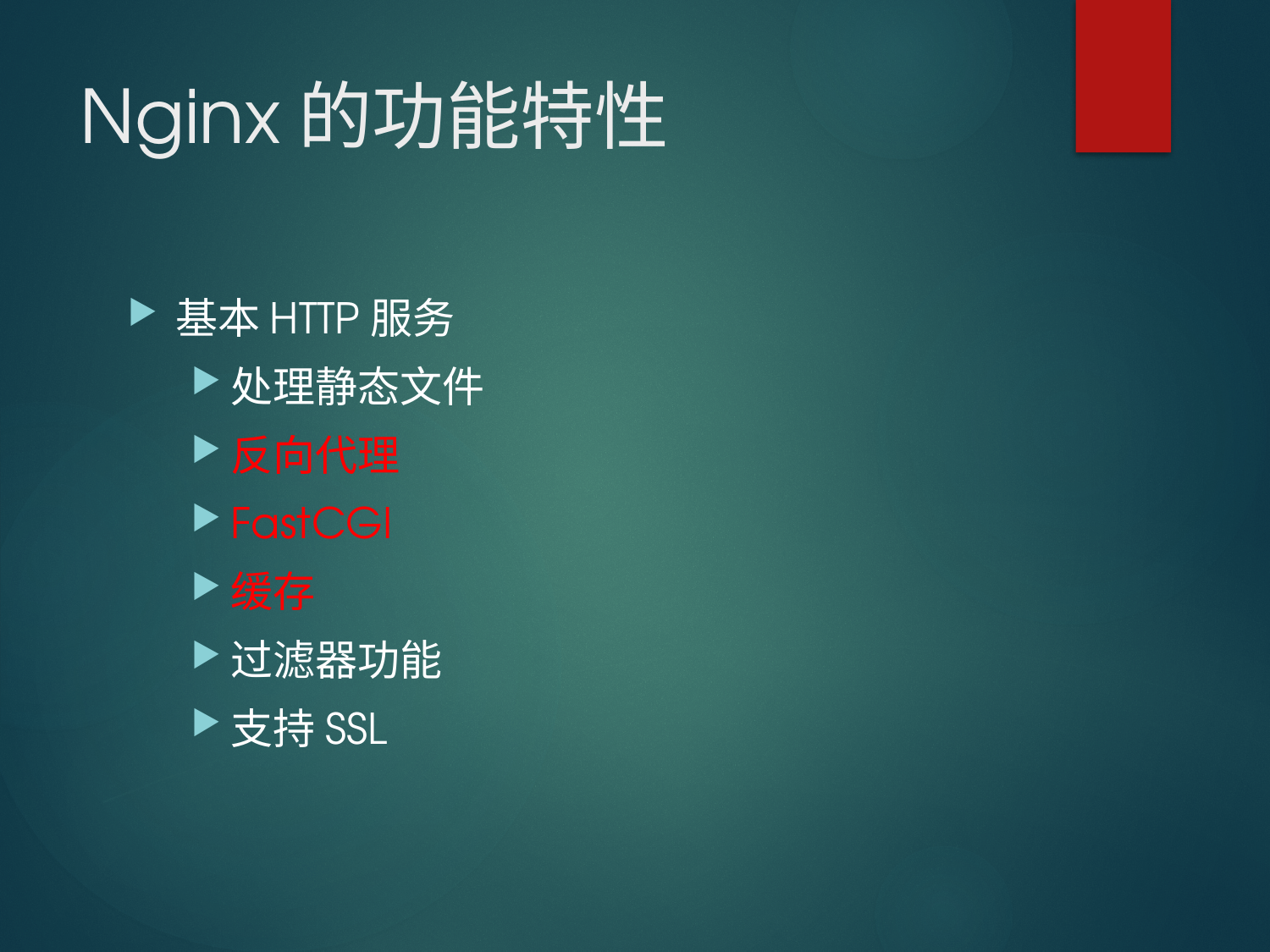

# Nginx的功能特性
基本HTTP服务
处理静态文件
反向代理
FastCGI
缓存
过滤器功能
支持SSL